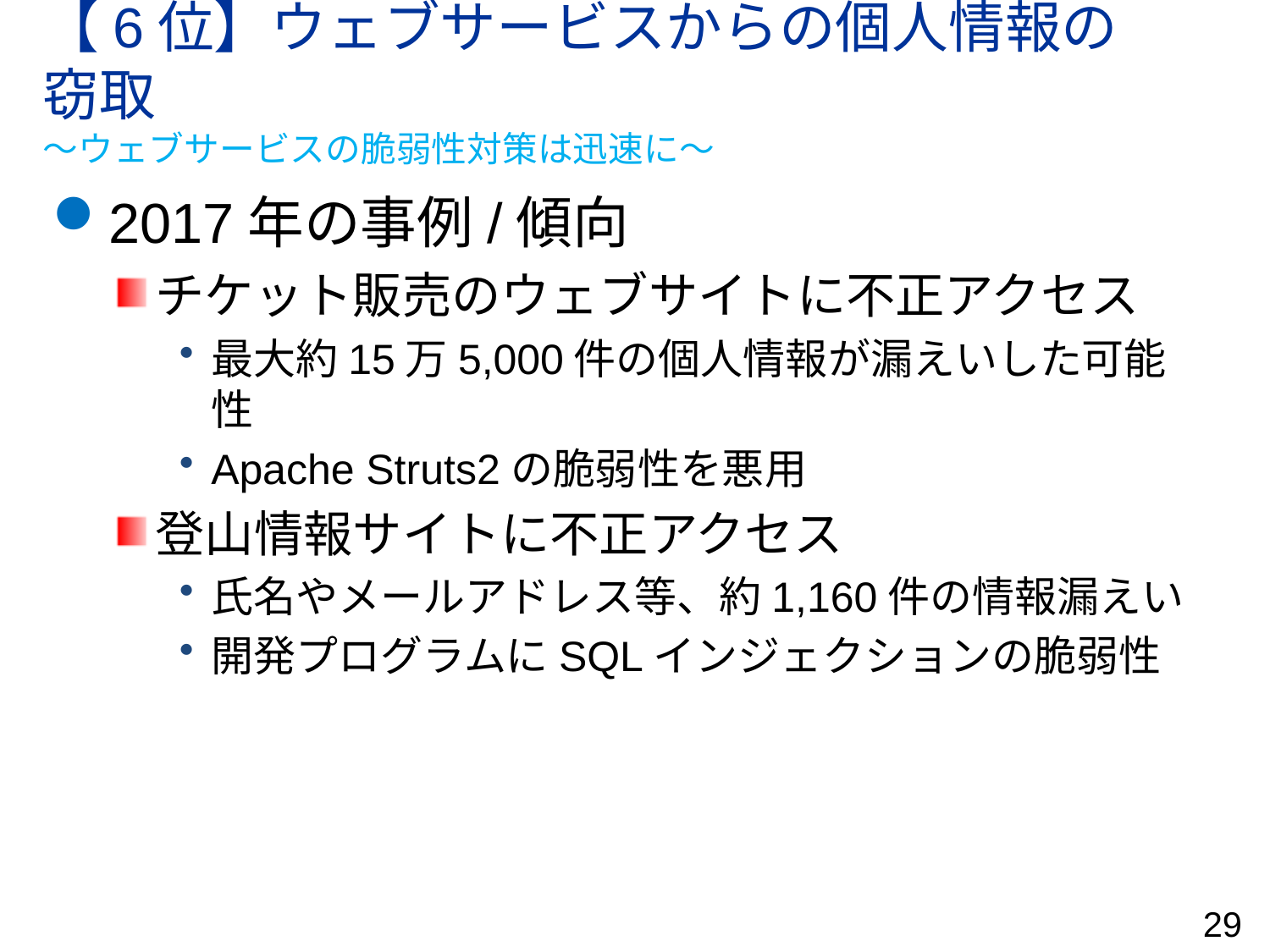

# 【6位】ウェブサービスからの個人情報の窃取 ～ウェブサービスの脆弱性対策は迅速に～
2017年の事例/傾向
チケット販売のウェブサイトに不正アクセス
最大約15万5,000件の個人情報が漏えいした可能性
Apache Struts2の脆弱性を悪用
登山情報サイトに不正アクセス
氏名やメールアドレス等、約1,160件の情報漏えい
開発プログラムにSQLインジェクションの脆弱性

29